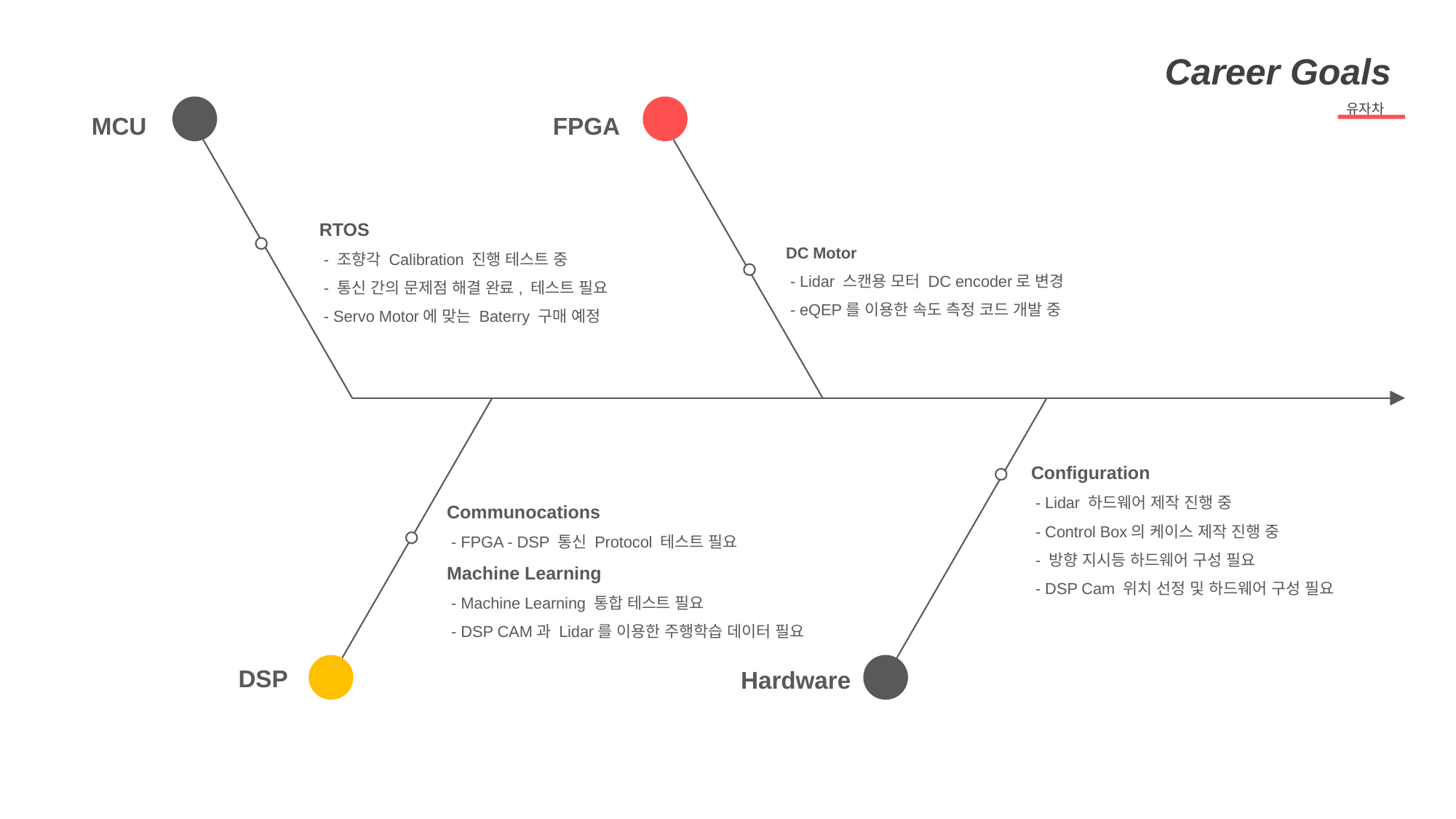

Career Goals
유자차
           MCU
          FPGA

RTOS
 - 조향각 Calibration 진행 테스트 중
 - 통신 간의 문제점 해결 완료, 테스트 필요
 - Servo Motor에 맞는 Baterry 구매 예정
DC Motor
 - Lidar 스캔용 모터 DC encoder로 변경
 - eQEP를 이용한 속도 측정 코드 개발 중

Configuration
 - Lidar 하드웨어 제작 진행 중
 - Control Box의 케이스 제작 진행 중
 - 방향 지시등 하드웨어 구성 필요
 - DSP Cam 위치 선정 및 하드웨어 구성 필요

Communocations
 - FPGA - DSP 통신 Protocol 테스트 필요
Machine Learning
 - Machine Learning 통합 테스트 필요
 - DSP CAM과 Lidar를 이용한 주행학습 데이터 필요

DSP
Hardware